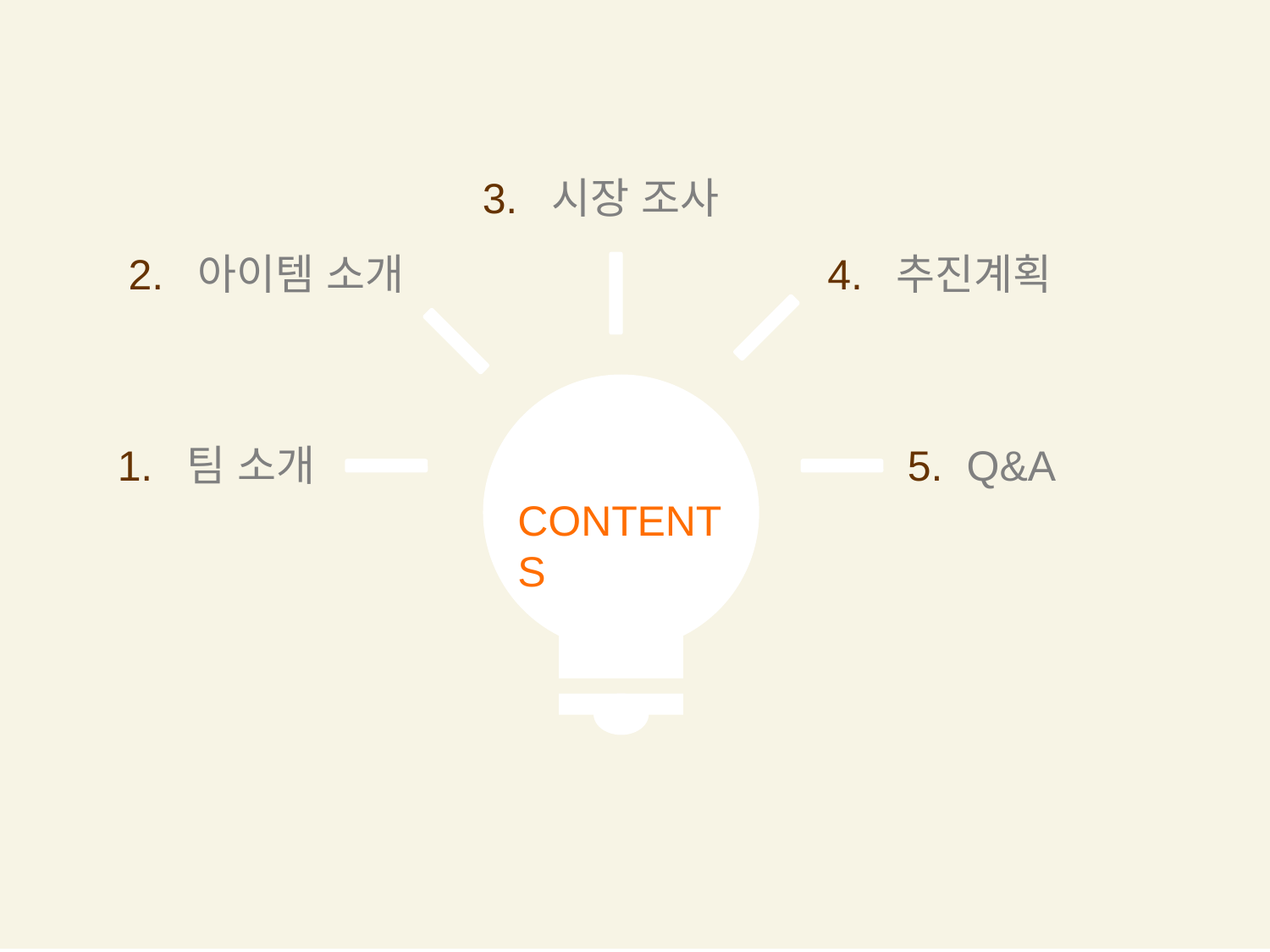

3.  시장 조사
2.  아이템 소개
4.  추진계획

5.  Q&A
1.  팀 소개
CONTENTS